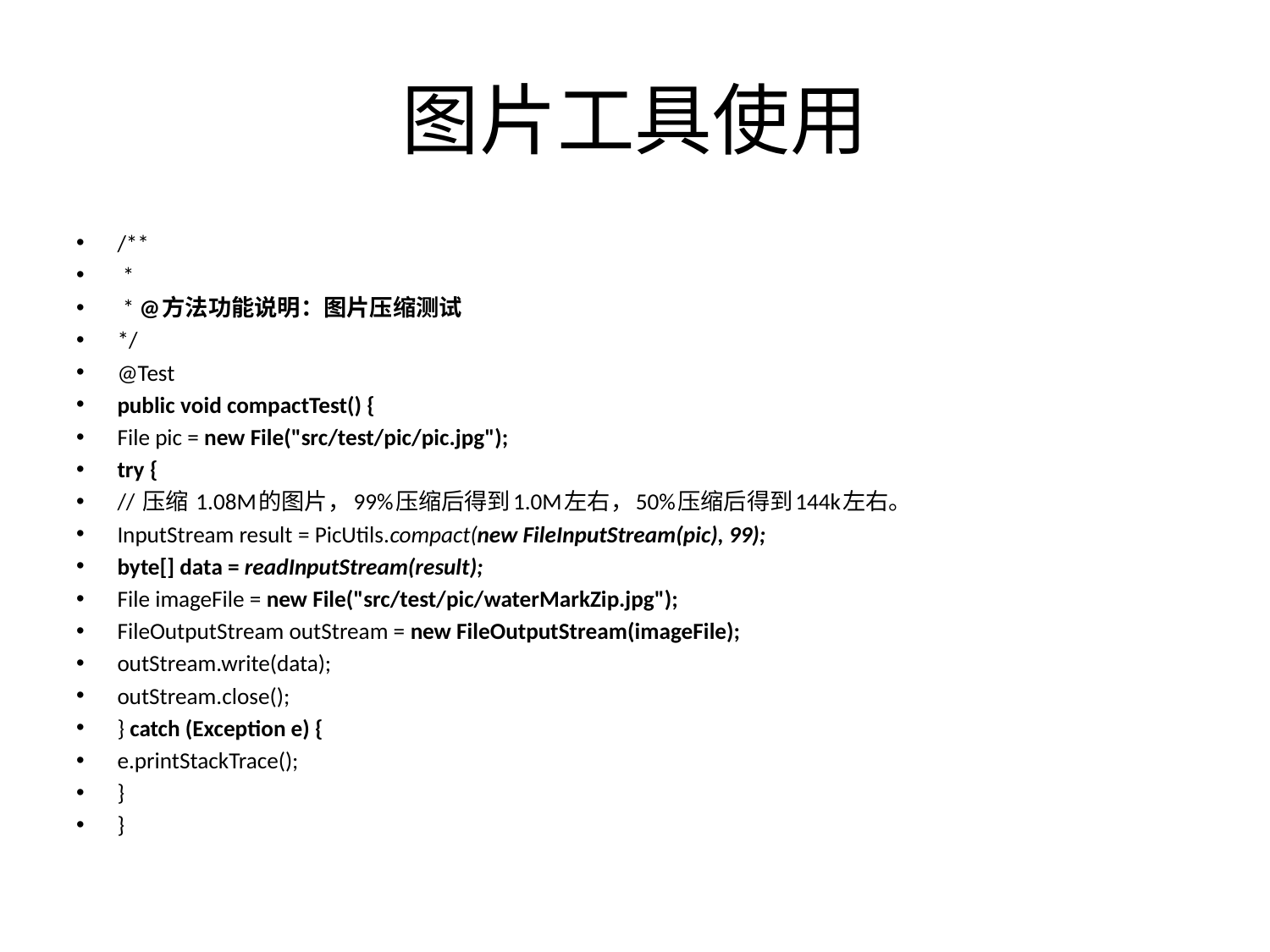

# 图片工具使用
/**
 *
 * @方法功能说明：图片压缩测试
*/
@Test
public void compactTest() {
File pic = new File("src/test/pic/pic.jpg");
try {
// 压缩 1.08M的图片，99%压缩后得到1.0M左右，50%压缩后得到144k左右。
InputStream result = PicUtils.compact(new FileInputStream(pic), 99);
byte[] data = readInputStream(result);
File imageFile = new File("src/test/pic/waterMarkZip.jpg");
FileOutputStream outStream = new FileOutputStream(imageFile);
outStream.write(data);
outStream.close();
} catch (Exception e) {
e.printStackTrace();
}
}